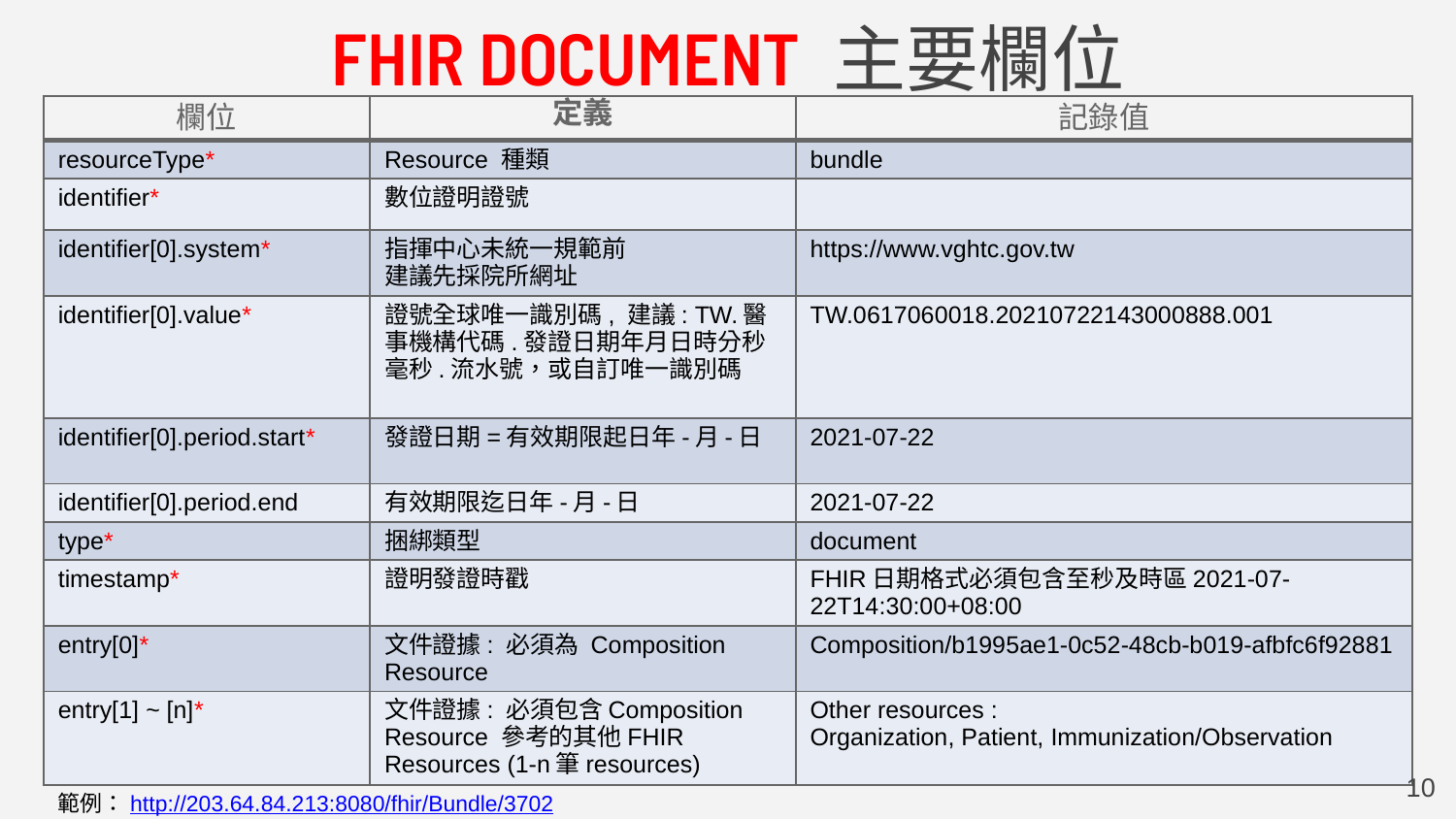

FHIR DOCUMENT 主要欄位
| 欄位 | 定義 | 記錄值 |
| --- | --- | --- |
| resourceType\* | Resource 種類 | bundle |
| identifier\* | 數位證明證號 |  |
| identifier[0].system\* | 指揮中心未統一規範前 建議先採院所網址 | https://www.vghtc.gov.tw |
| identifier[0].value\* | 證號全球唯一識別碼, 建議: TW.醫事機構代碼.發證日期年月日時分秒毫秒.流水號，或自訂唯一識別碼 | TW.0617060018.20210722143000888.001 |
| identifier[0].period.start\* | 發證日期=有效期限起日年-月-日 | 2021-07-22 |
| identifier[0].period.end | 有效期限迄日年-月-日 | 2021-07-22 |
| type\* | 捆綁類型 | document |
| timestamp\* | 證明發證時戳 | FHIR日期格式必須包含至秒及時區2021-07-22T14:30:00+08:00 |
| entry[0]\* | 文件證據: 必須為 Composition Resource | Composition/b1995ae1-0c52-48cb-b019-afbfc6f92881 |
| entry[1] ~ [n]\* | 文件證據: 必須包含Composition Resource 參考的其他FHIR Resources (1-n筆resources) | Other resources : Organization, Patient, Immunization/Observation |
10
範例：http://203.64.84.213:8080/fhir/Bundle/3702